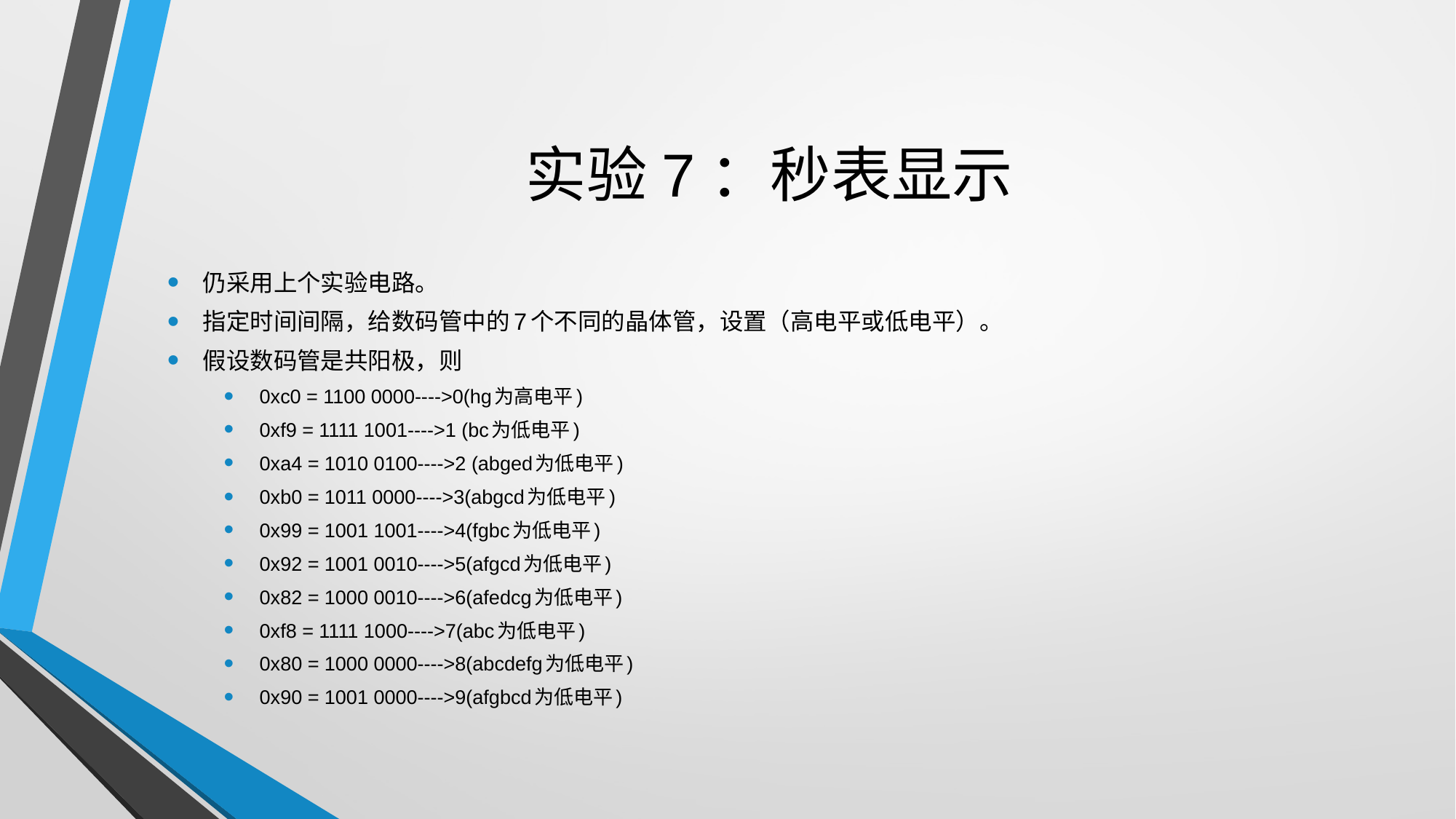

# 实验7：秒表显示
仍采用上个实验电路。
指定时间间隔，给数码管中的7个不同的晶体管，设置（高电平或低电平）。
假设数码管是共阳极，则
0xc0 = 1100 0000---->0(hg为高电平)
0xf9 = 1111 1001---->1 (bc为低电平)
0xa4 = 1010 0100---->2 (abged为低电平)
0xb0 = 1011 0000---->3(abgcd为低电平)
0x99 = 1001 1001---->4(fgbc为低电平)
0x92 = 1001 0010---->5(afgcd为低电平)
0x82 = 1000 0010---->6(afedcg为低电平)
0xf8 = 1111 1000---->7(abc为低电平)
0x80 = 1000 0000---->8(abcdefg为低电平)
0x90 = 1001 0000---->9(afgbcd为低电平)